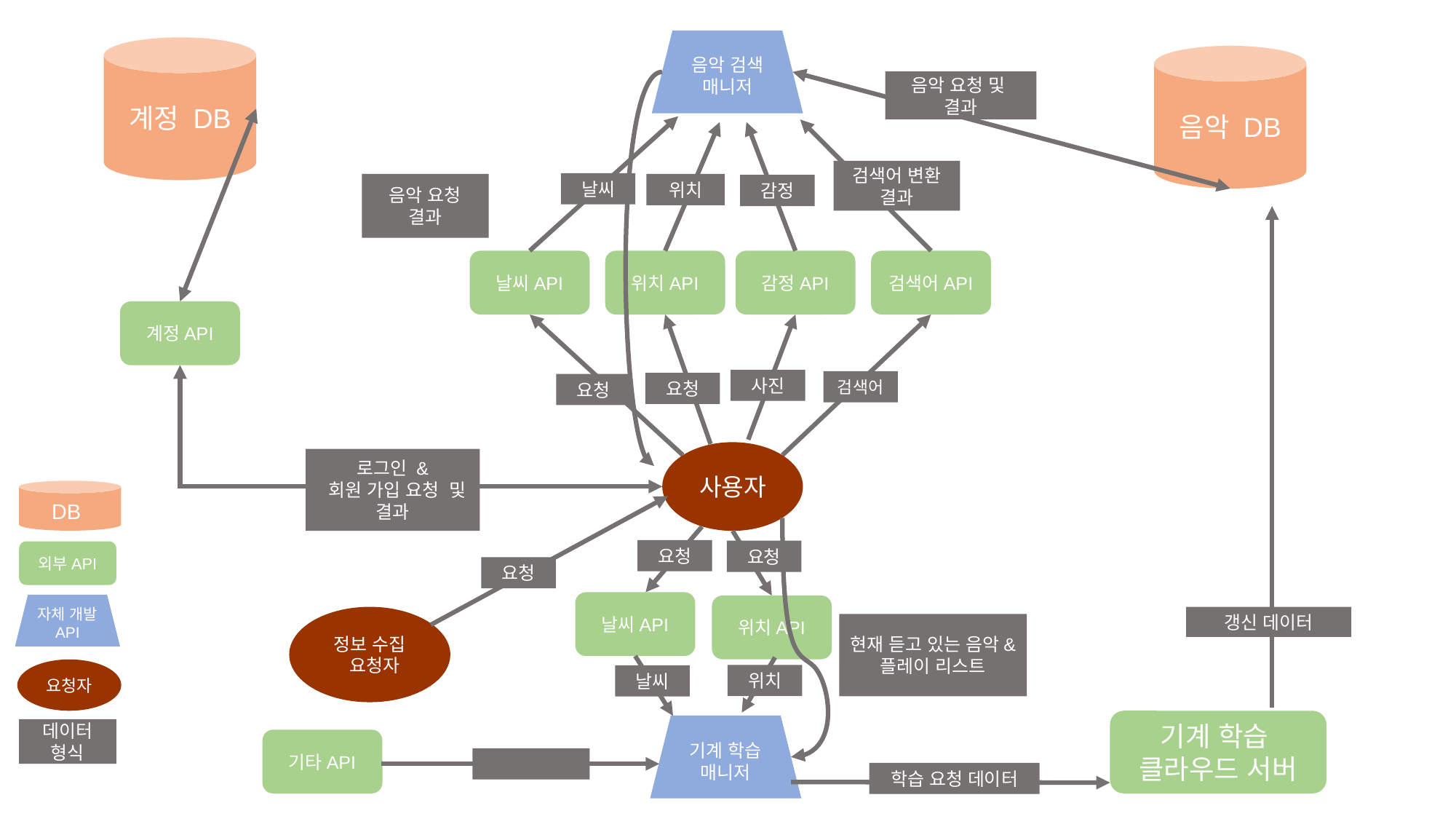

음악 검색
매니저
계정 DB
음악 DB
음악 요청 및
결과
검색어 변환 결과
날씨
음악 요청
결과
위치
감정
날씨API
위치API
감정API
검색어API
계정API
사진
검색어
요청
요청
사용자
로그인 &
 회원 가입 요청  및 결과
DB
요청
요청
외부API
요청
날씨API
자체 개발 API
위치API
정보 수집
 요청자
갱신 데이터
현재 듣고 있는 음악& 플레이 리스트
요청자
위치
날씨
기계 학습
클라우드 서버
기계 학습
매니저
데이터 형식
기타API

학습 요청 데이터